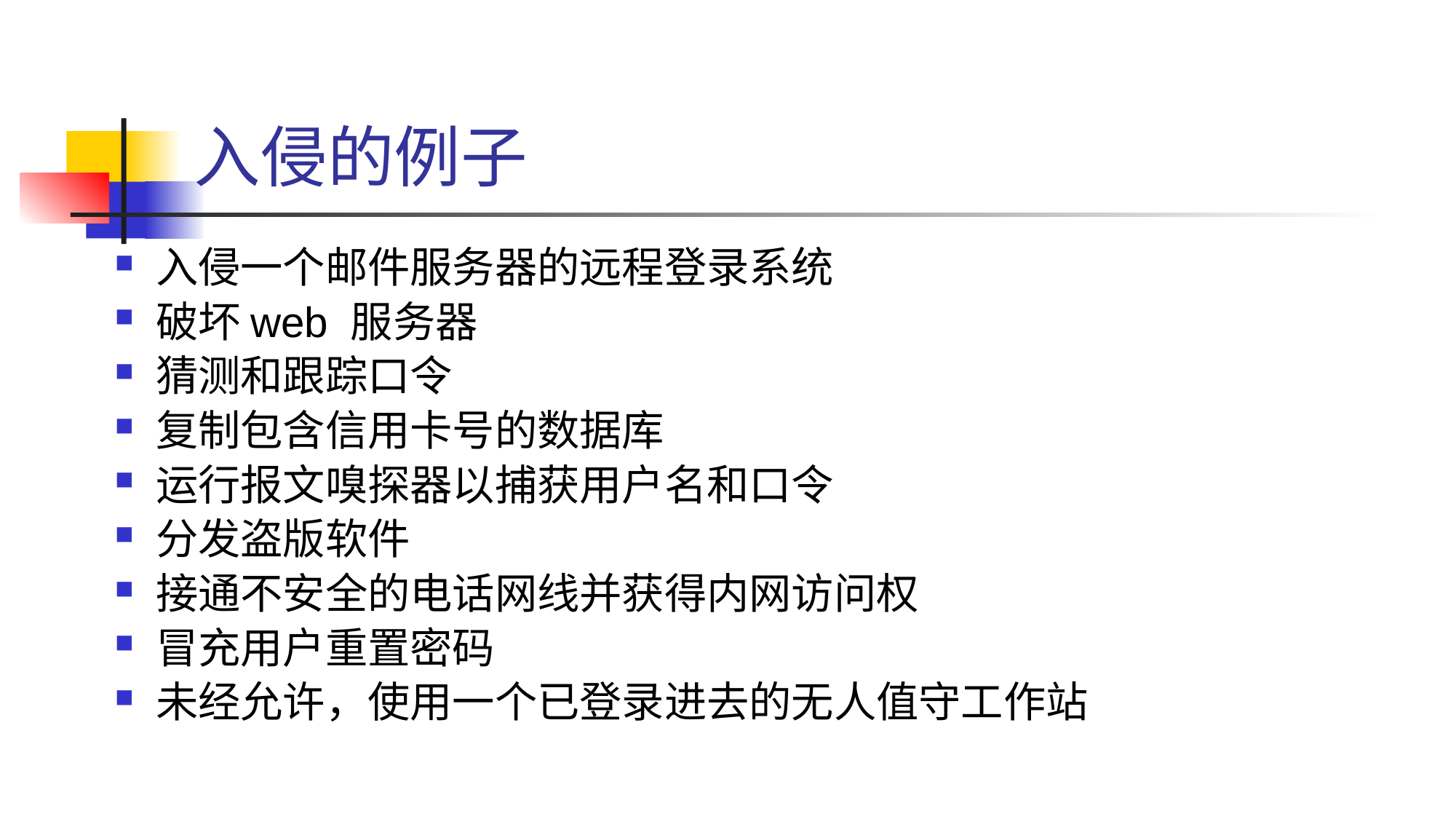

# 入侵的例子
入侵一个邮件服务器的远程登录系统
破坏web 服务器
猜测和跟踪口令
复制包含信用卡号的数据库
运行报文嗅探器以捕获用户名和口令
分发盗版软件
接通不安全的电话网线并获得内网访问权
冒充用户重置密码
未经允许，使用一个已登录进去的无人值守工作站